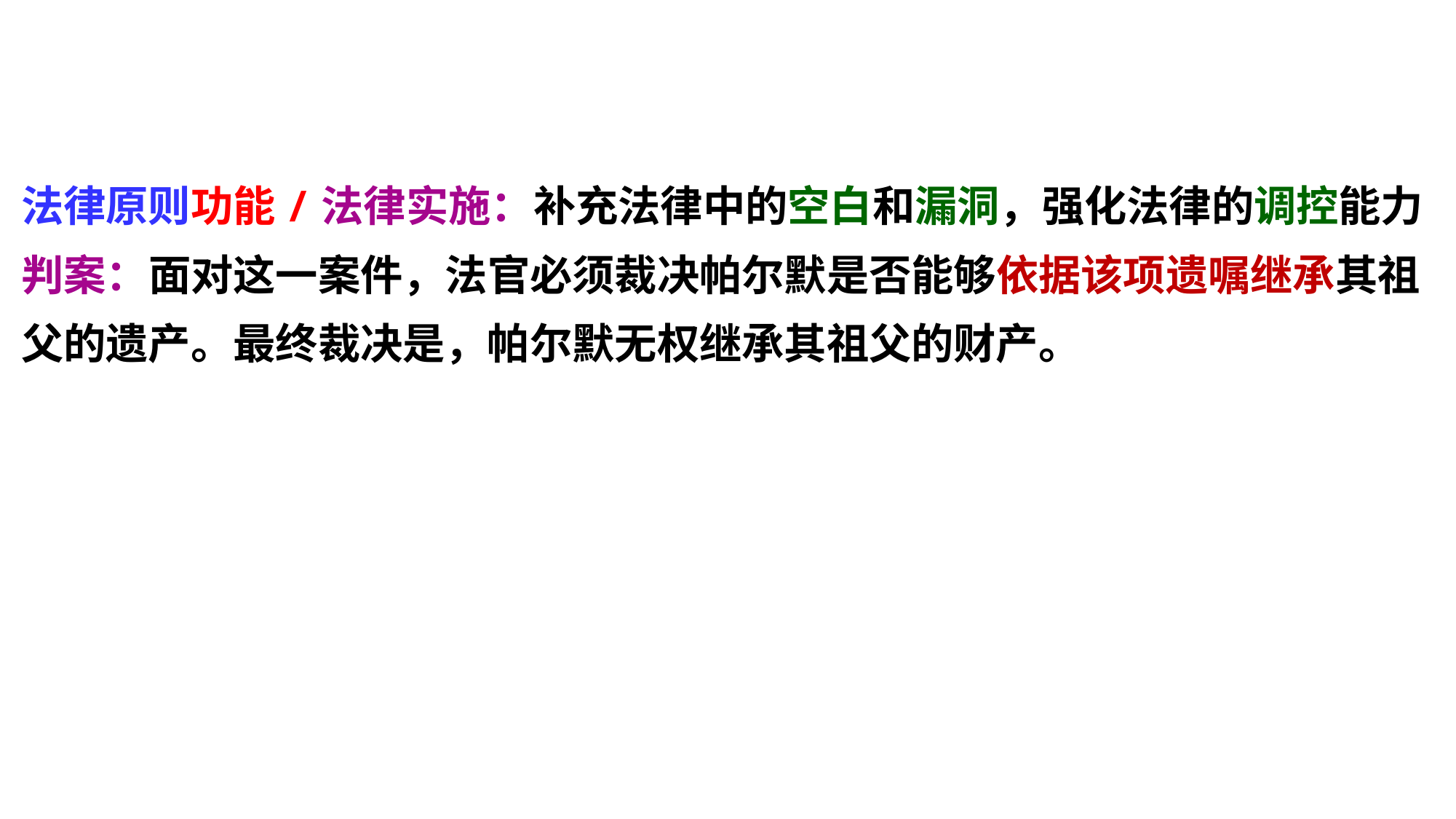

法律原则功能/法律实施：补充法律中的空白和漏洞，强化法律的调控能力
判案：面对这一案件，法官必须裁决帕尔默是否能够依据该项遗嘱继承其祖父的遗产。最终裁决是，帕尔默无权继承其祖父的财产。